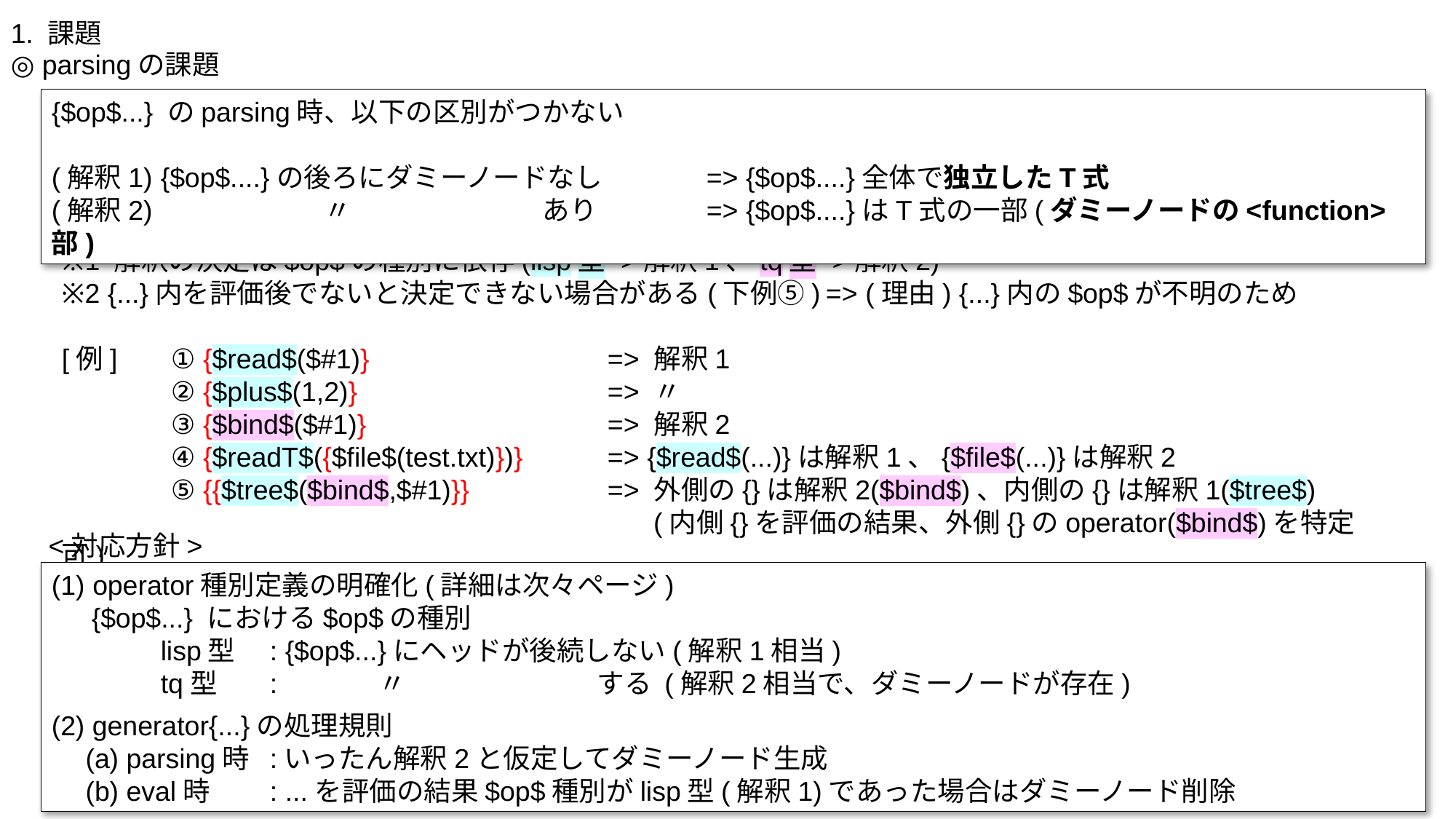

1. 課題
◎ parsingの課題
{$op$...} のparsing時、以下の区別がつかない

(解釈1)	{$op$....}の後ろにダミーノードなし	=> {$op$....}全体で独立したT式
(解釈2)		　　〃		　　あり	=> {$op$....}はT式の一部(ダミーノードの<function>部)
※1 解釈の決定は$op$の種別に依存(lisp型->解釈1、tq型->解釈2)
※2 {...}内を評価後でないと決定できない場合がある(下例⑤)	=> (理由) {...}内の$op$が不明のため

[例]	① {$read$($#1)}			=> 解釈1
	② {$plus$(1,2)}			=> 〃
	③ {$bind$($#1)}			=> 解釈2
	④ {$readT$({$file$(test.txt)})}	=> {$read$(...)}は解釈1、{$file$(...)}は解釈2
	⑤ {{$tree$($bind$,$#1)}}		=> 外側の{}は解釈2($bind$)、内側の{}は解釈1($tree$)
					      (内側{}を評価の結果、外側{}のoperator($bind$)を特定可)
<対応方針>
operator種別定義の明確化(詳細は次々ページ)
　 {$op$...} における$op$の種別
	lisp型	: {$op$...}にヘッドが後続しない(解釈1相当)
	tq型	: 	〃		する (解釈2相当で、ダミーノードが存在)
(2) generator{...}の処理規則
　(a) parsing時	:いったん解釈2と仮定してダミーノード生成
　(b) eval時	: ...を評価の結果$op$種別がlisp型(解釈1)であった場合はダミーノード削除